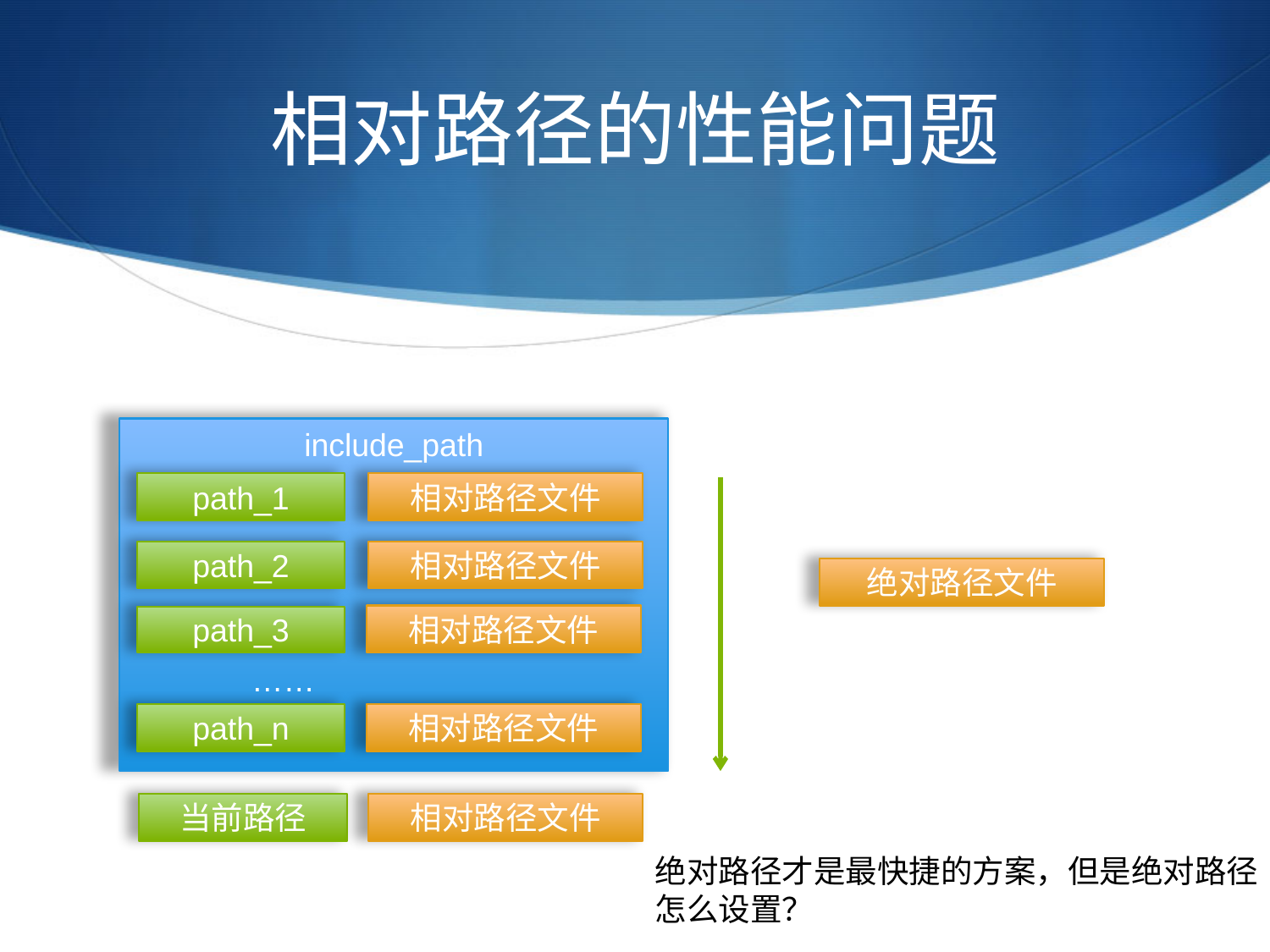

# 相对路径的性能问题
include_path
path_1
相对路径文件
path_2
相对路径文件
绝对路径文件
相对路径文件
path_3
……
path_n
相对路径文件
当前路径
相对路径文件
绝对路径才是最快捷的方案，但是绝对路径怎么设置？